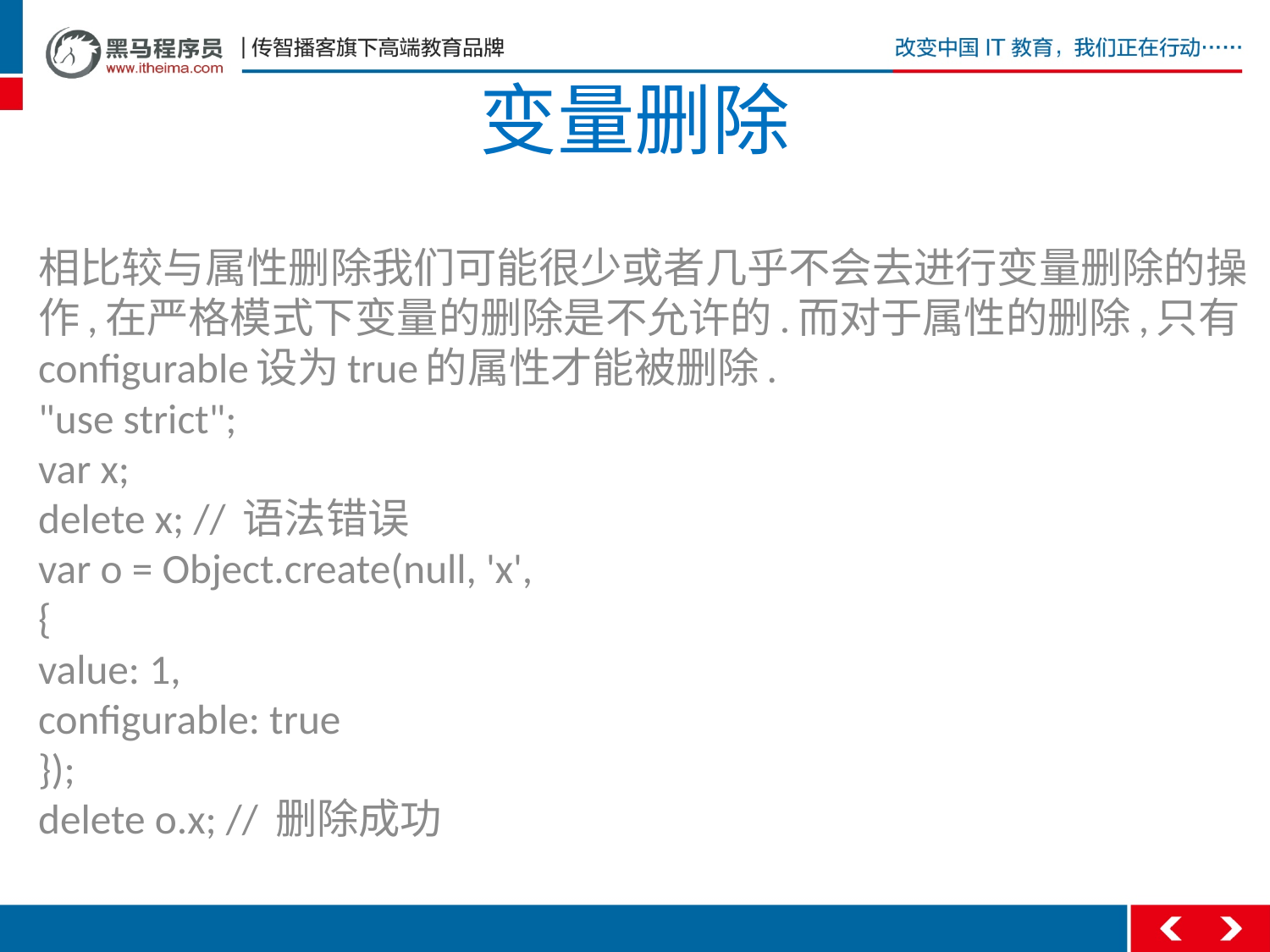

# 变量删除
相比较与属性删除我们可能很少或者几乎不会去进行变量删除的操作,在严格模式下变量的删除是不允许的.而对于属性的删除,只有configurable设为true的属性才能被删除.
"use strict";
var x;
delete x; // 语法错误
var o = Object.create(null, 'x',
{
value: 1,
configurable: true
});
delete o.x; // 删除成功